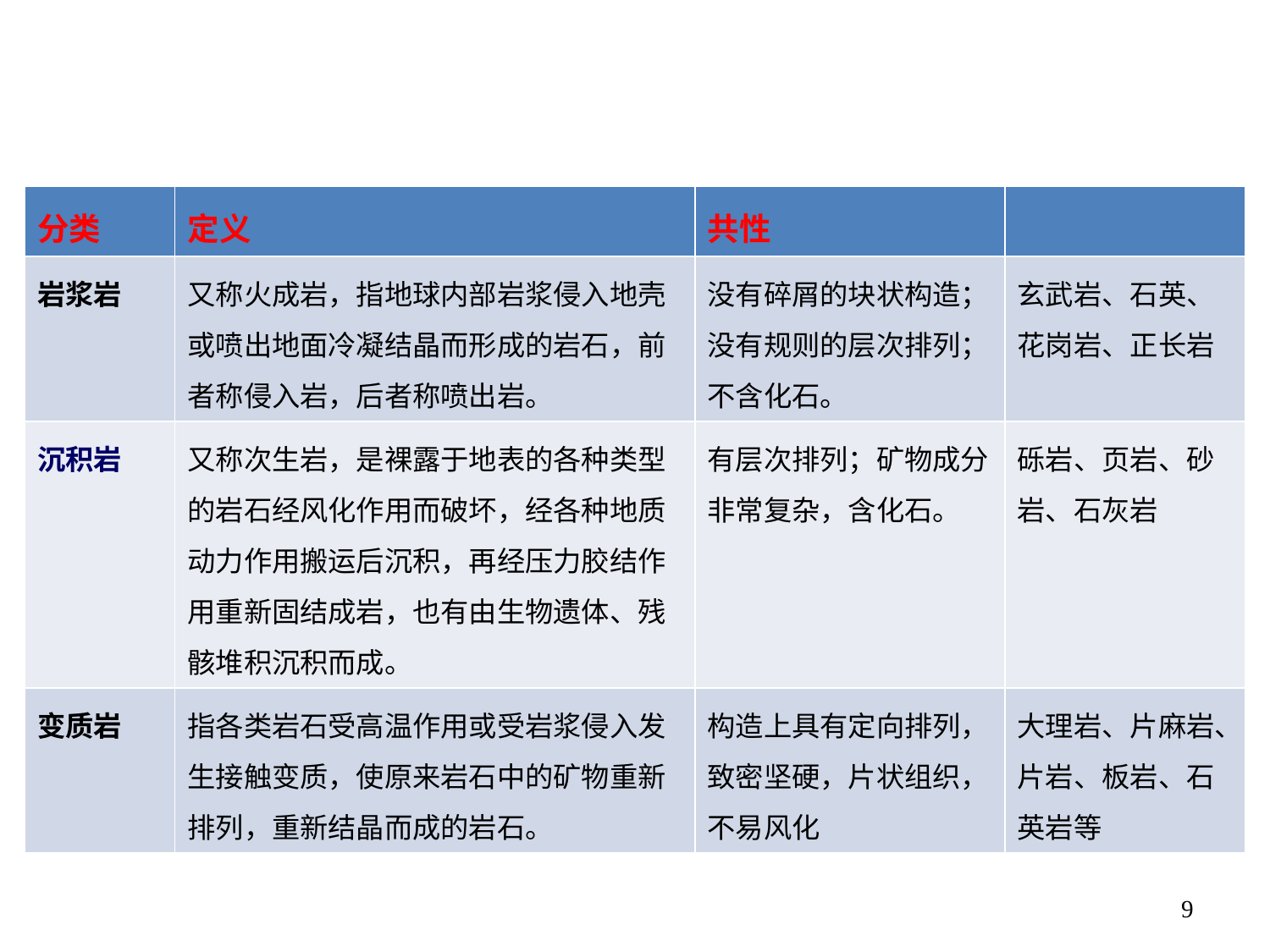

| 分类 | 定义 | 共性 |  |
| --- | --- | --- | --- |
| 岩浆岩 | 又称火成岩，指地球内部岩浆侵入地壳或喷出地面冷凝结晶而形成的岩石，前者称侵入岩，后者称喷出岩。 | 没有碎屑的块状构造；没有规则的层次排列；不含化石。 | 玄武岩、石英、花岗岩、正长岩 |
| 沉积岩 | 又称次生岩，是裸露于地表的各种类型的岩石经风化作用而破坏，经各种地质动力作用搬运后沉积，再经压力胶结作用重新固结成岩，也有由生物遗体、残骸堆积沉积而成。 | 有层次排列；矿物成分非常复杂，含化石。 | 砾岩、页岩、砂岩、石灰岩 |
| 变质岩 | 指各类岩石受高温作用或受岩浆侵入发生接触变质，使原来岩石中的矿物重新排列，重新结晶而成的岩石。 | 构造上具有定向排列，致密坚硬，片状组织，不易风化 | 大理岩、片麻岩、片岩、板岩、石英岩等 |
9